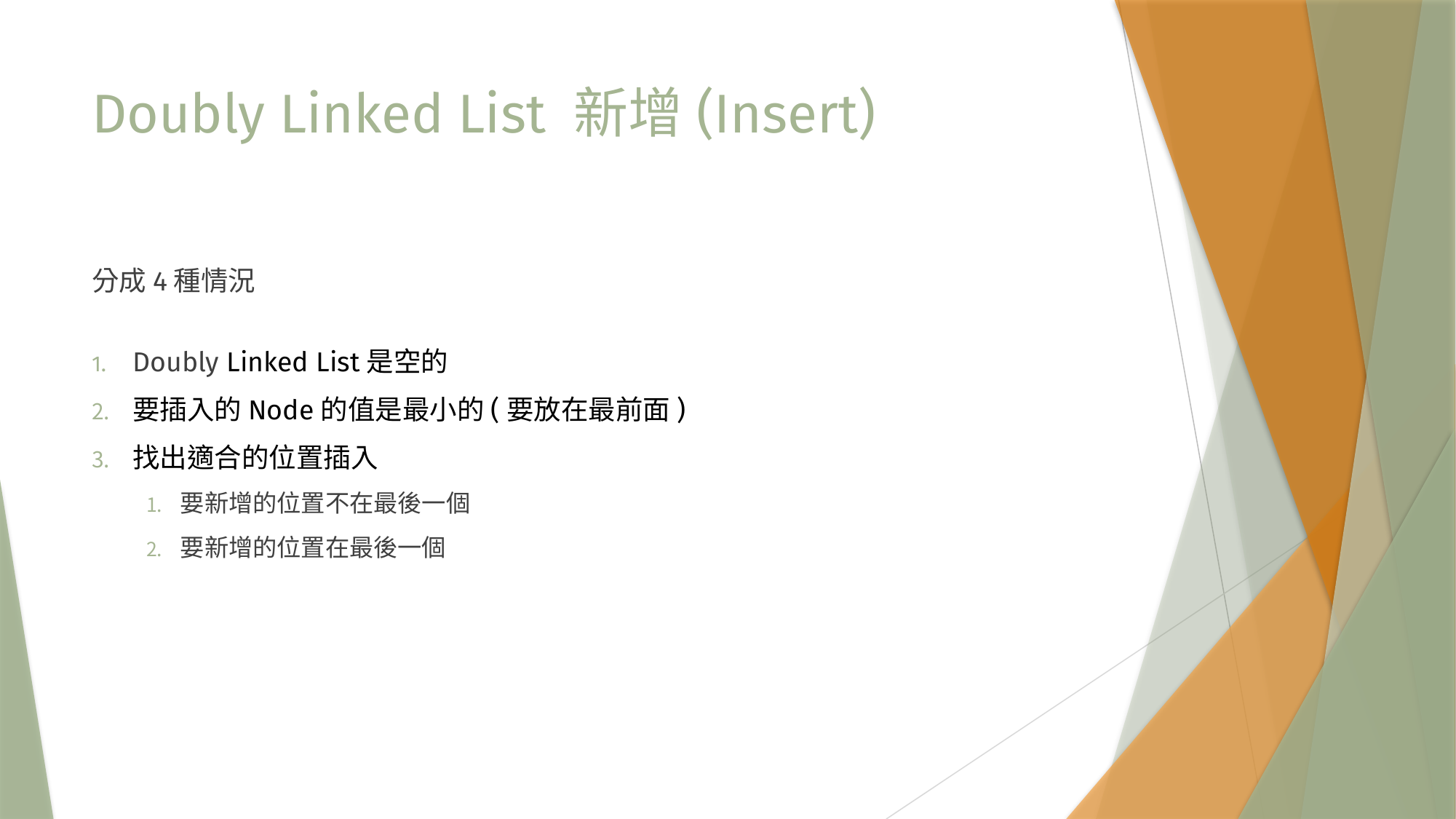

# Doubly Linked List 新增(Insert)
分成4種情況
Doubly Linked List是空的
要插入的Node的值是最小的(要放在最前面)
找出適合的位置插入
要新增的位置不在最後一個
要新增的位置在最後一個